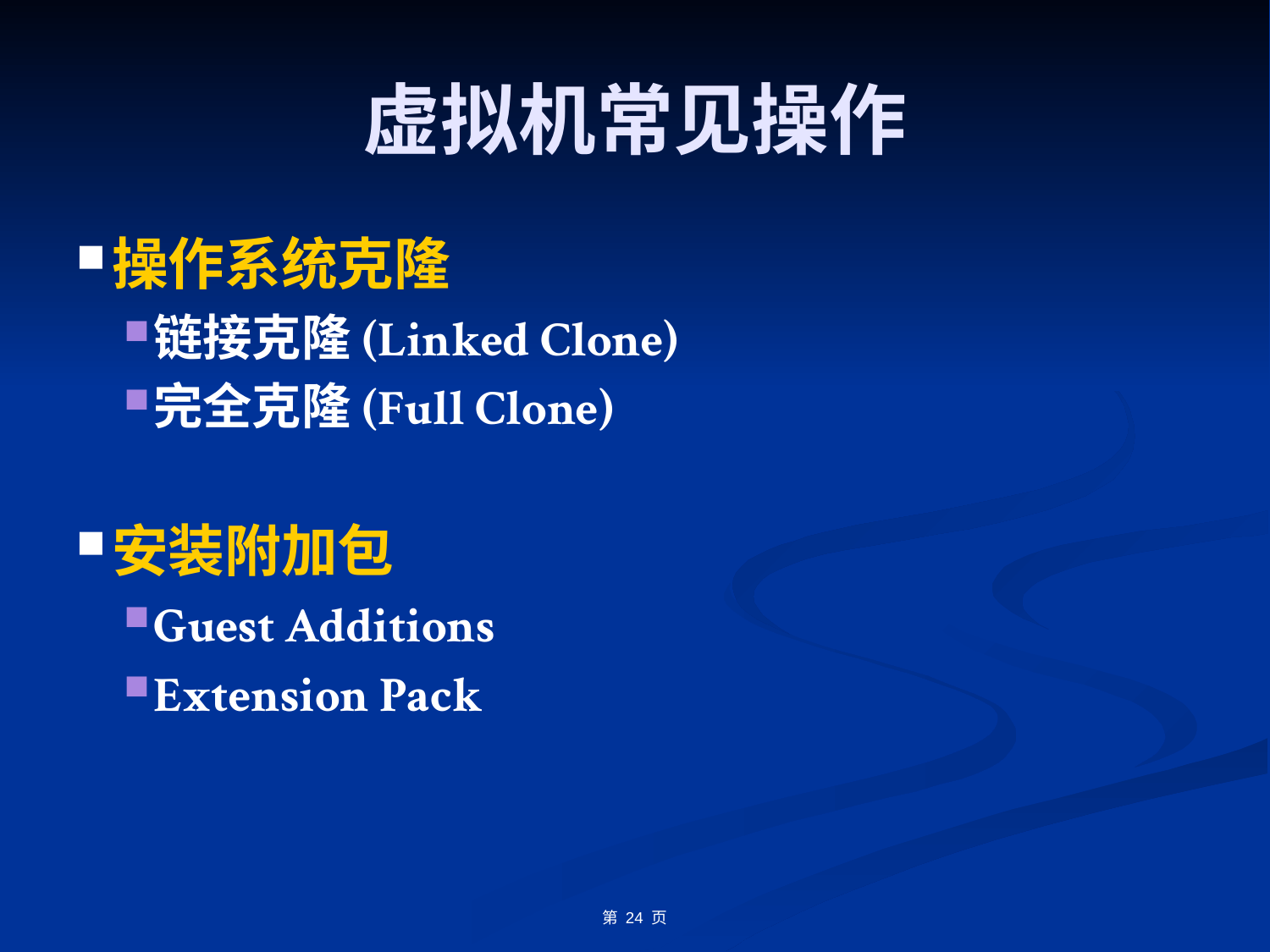

# 虚拟机常见操作
操作系统克隆
链接克隆(Linked Clone)
完全克隆(Full Clone)

安装附加包
Guest Additions
Extension Pack
第 24 页